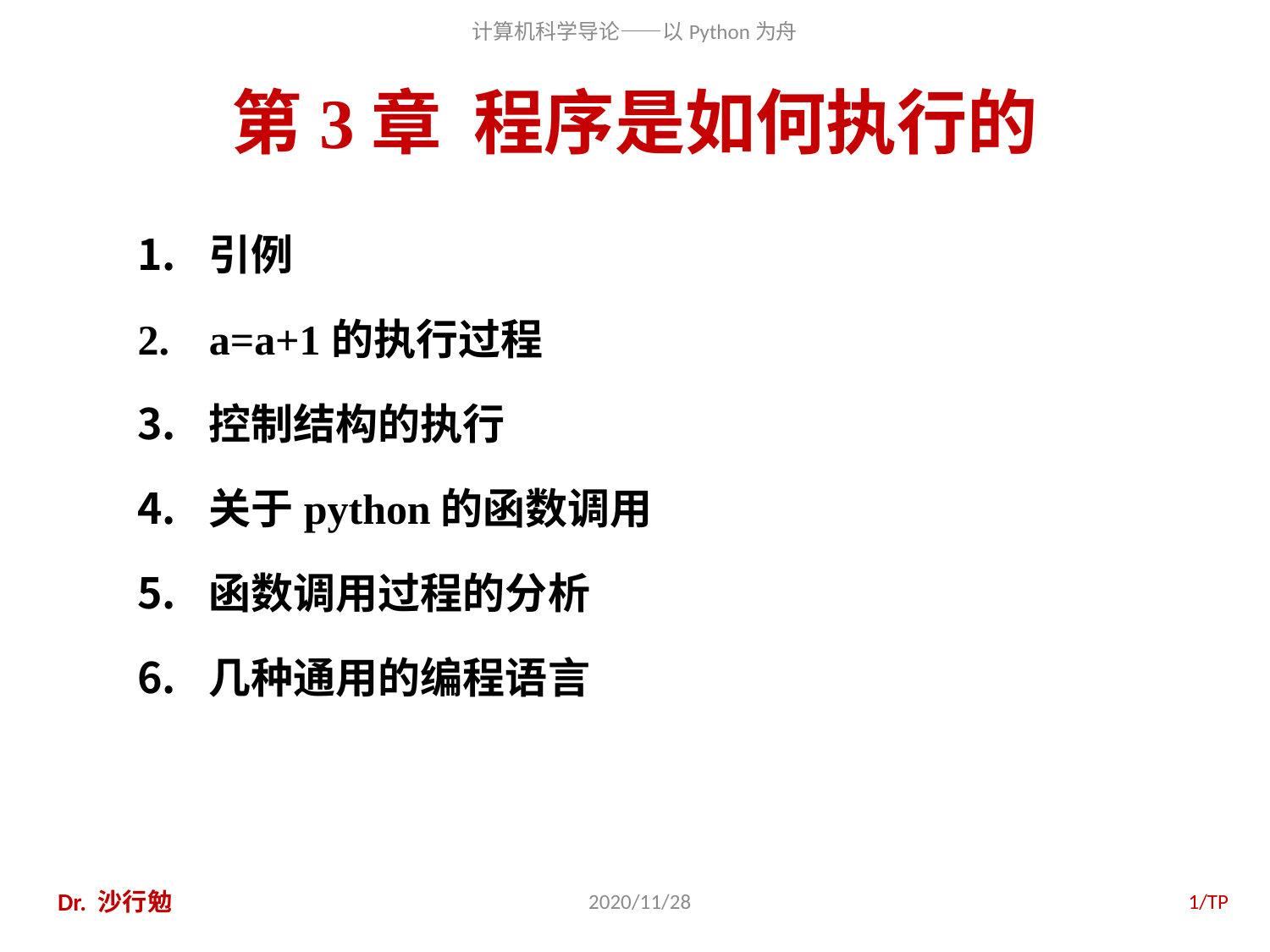

# 第3章  程序是如何执行的
引例
a=a+1的执行过程
控制结构的执行
关于python的函数调用
函数调用过程的分析
几种通用的编程语言
Dr. 沙行勉
2020/11/28
1/TP